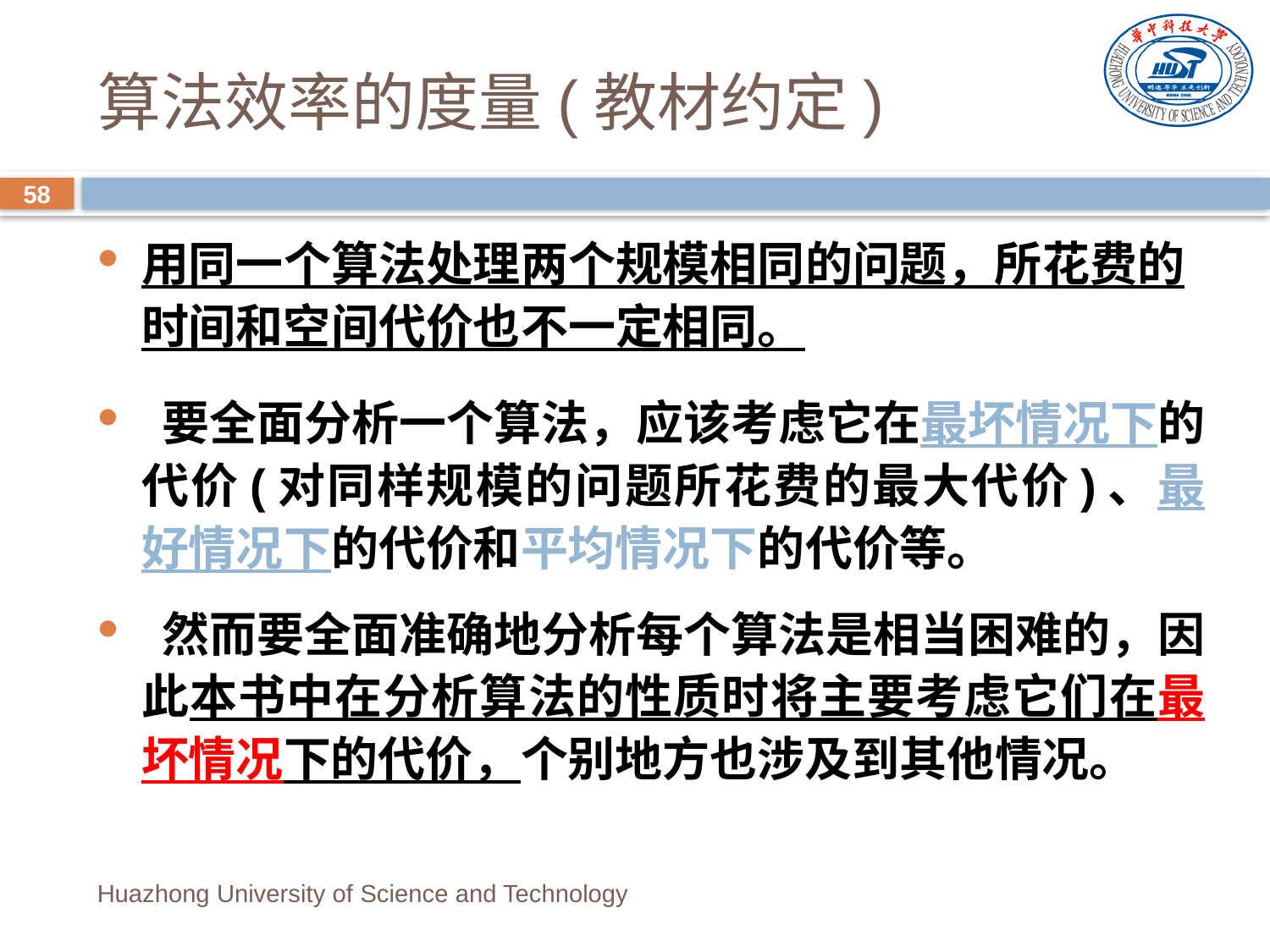

# 算法效率的度量(教材约定)
58
用同一个算法处理两个规模相同的问题，所花费的时间和空间代价也不一定相同。
 要全面分析一个算法，应该考虑它在最坏情况下的代价(对同样规模的问题所花费的最大代价)、最好情况下的代价和平均情况下的代价等。
 然而要全面准确地分析每个算法是相当困难的，因此本书中在分析算法的性质时将主要考虑它们在最坏情况下的代价，个别地方也涉及到其他情况。

Huazhong University of Science and Technology